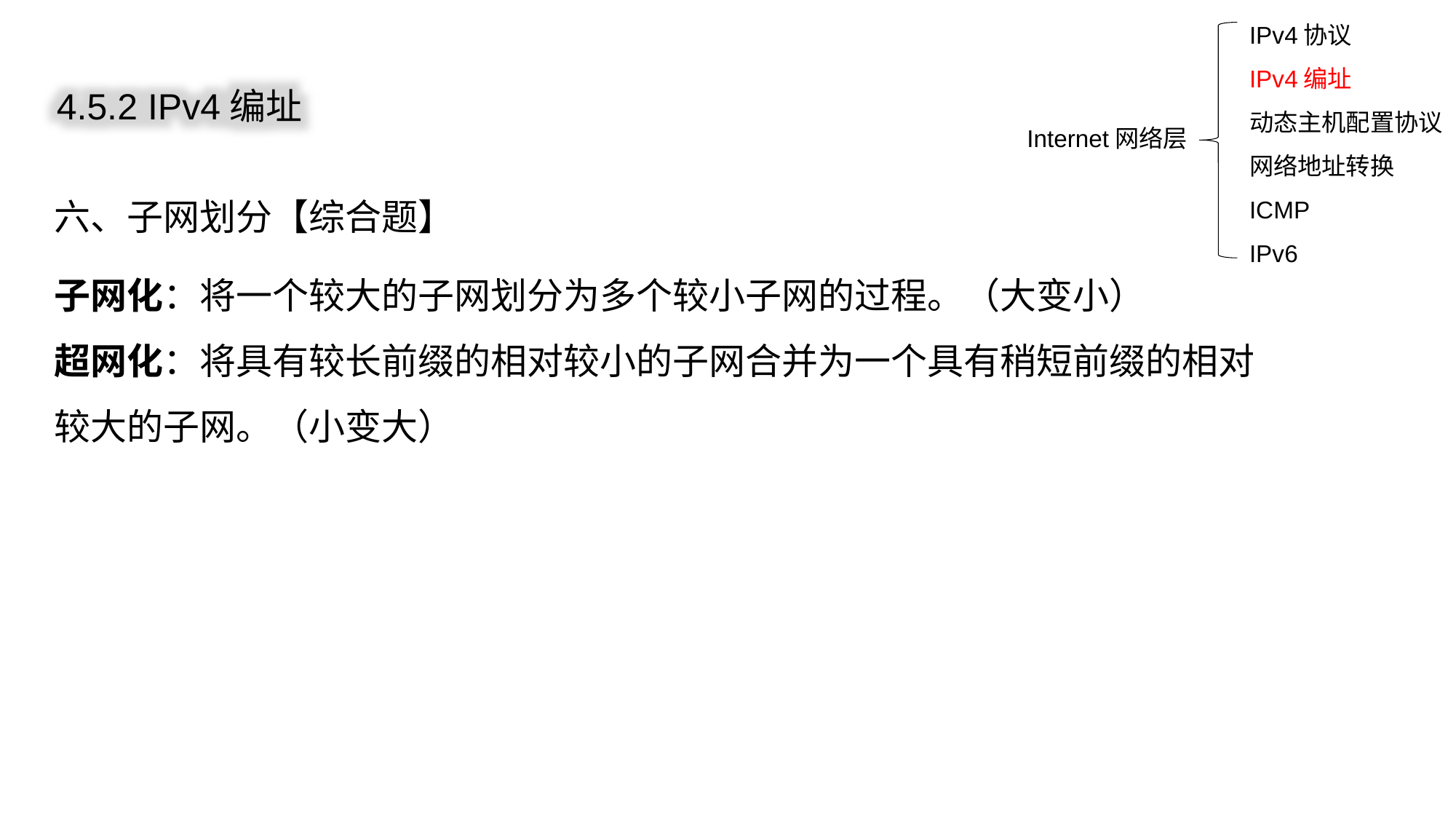

IPv4协议
IPv4编址
动态主机配置协议
网络地址转换
ICMP
IPv6

4.5.2 IPv4编址
Internet网络层
六、子网划分【综合题】
子网化：将一个较大的子网划分为多个较小子网的过程。（大变小）
超网化：将具有较长前缀的相对较小的子网合并为一个具有稍短前缀的相对较大的子网。（小变大）